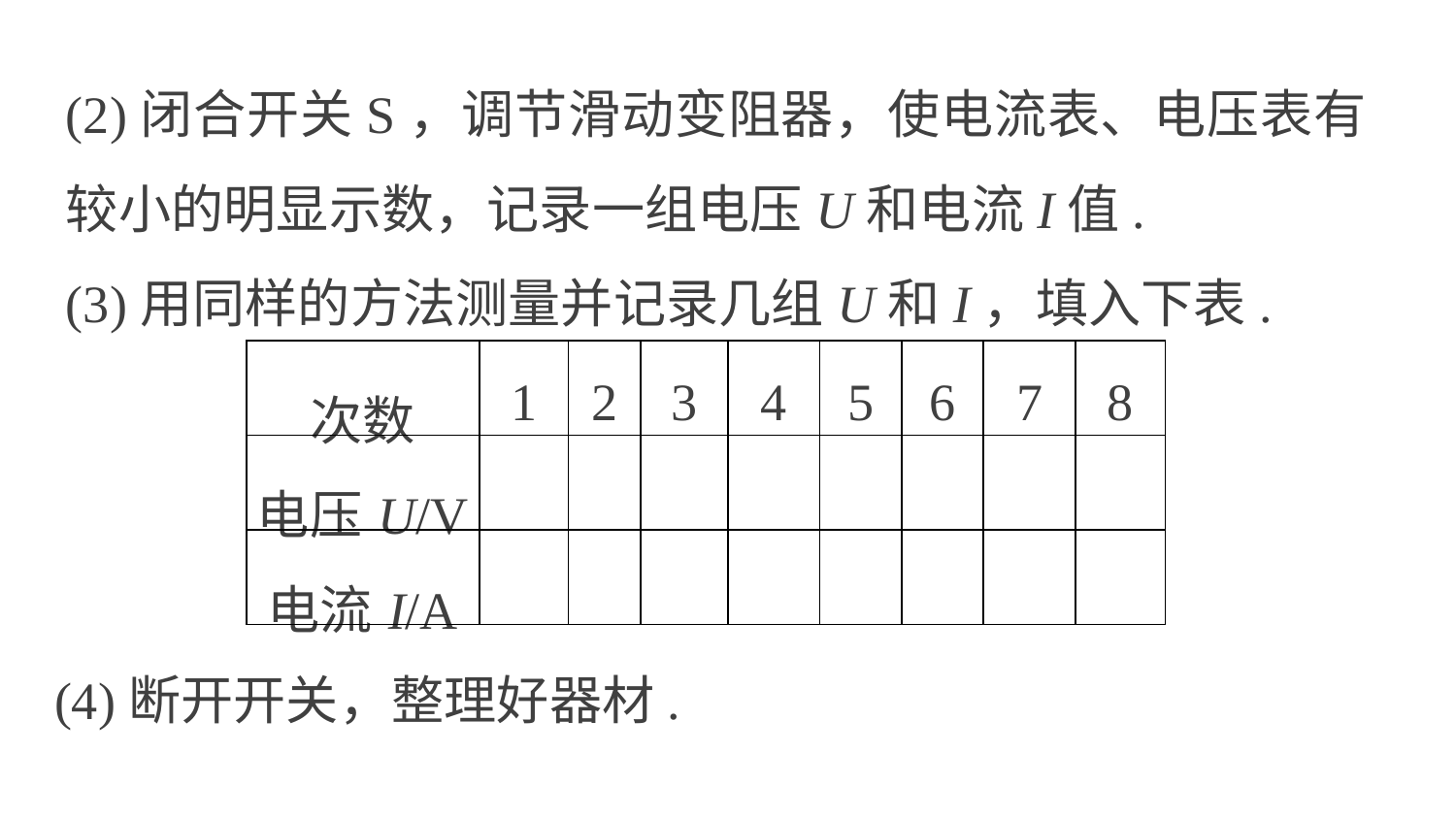

(2)闭合开关S，调节滑动变阻器，使电流表、电压表有较小的明显示数，记录一组电压U和电流I值.
(3)用同样的方法测量并记录几组U和I，填入下表.
| 次数 | 1 | 2 | 3 | 4 | 5 | 6 | 7 | 8 |
| --- | --- | --- | --- | --- | --- | --- | --- | --- |
| 电压U/V |  |  |  |  |  |  |  |  |
| 电流I/A |  |  |  |  |  |  |  |  |
(4)断开开关，整理好器材.